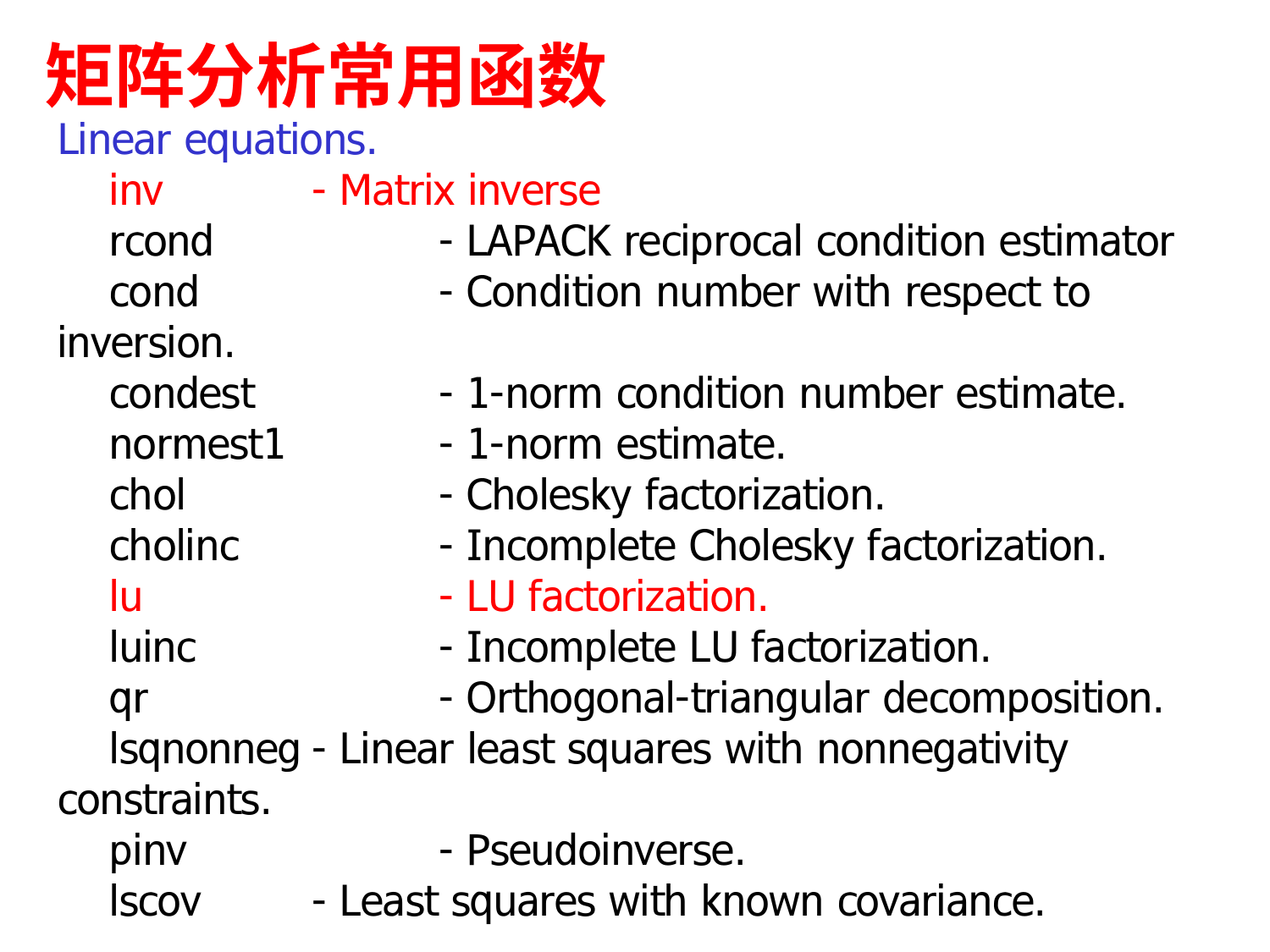

矩阵分析常用函数
Linear equations.
    inv		- Matrix inverse
    rcond		- LAPACK reciprocal condition estimator
    cond		- Condition number with respect to inversion.
    condest		- 1-norm condition number estimate.
    normest1		- 1-norm estimate.
    chol		- Cholesky factorization.
    cholinc		- Incomplete Cholesky factorization.
    lu			- LU factorization.
    luinc		- Incomplete LU factorization.
    qr			- Orthogonal-triangular decomposition.
    lsqnonneg	- Linear least squares with nonnegativity constraints.
    pinv		- Pseudoinverse.
    lscov       	- Least squares with known covariance.
62